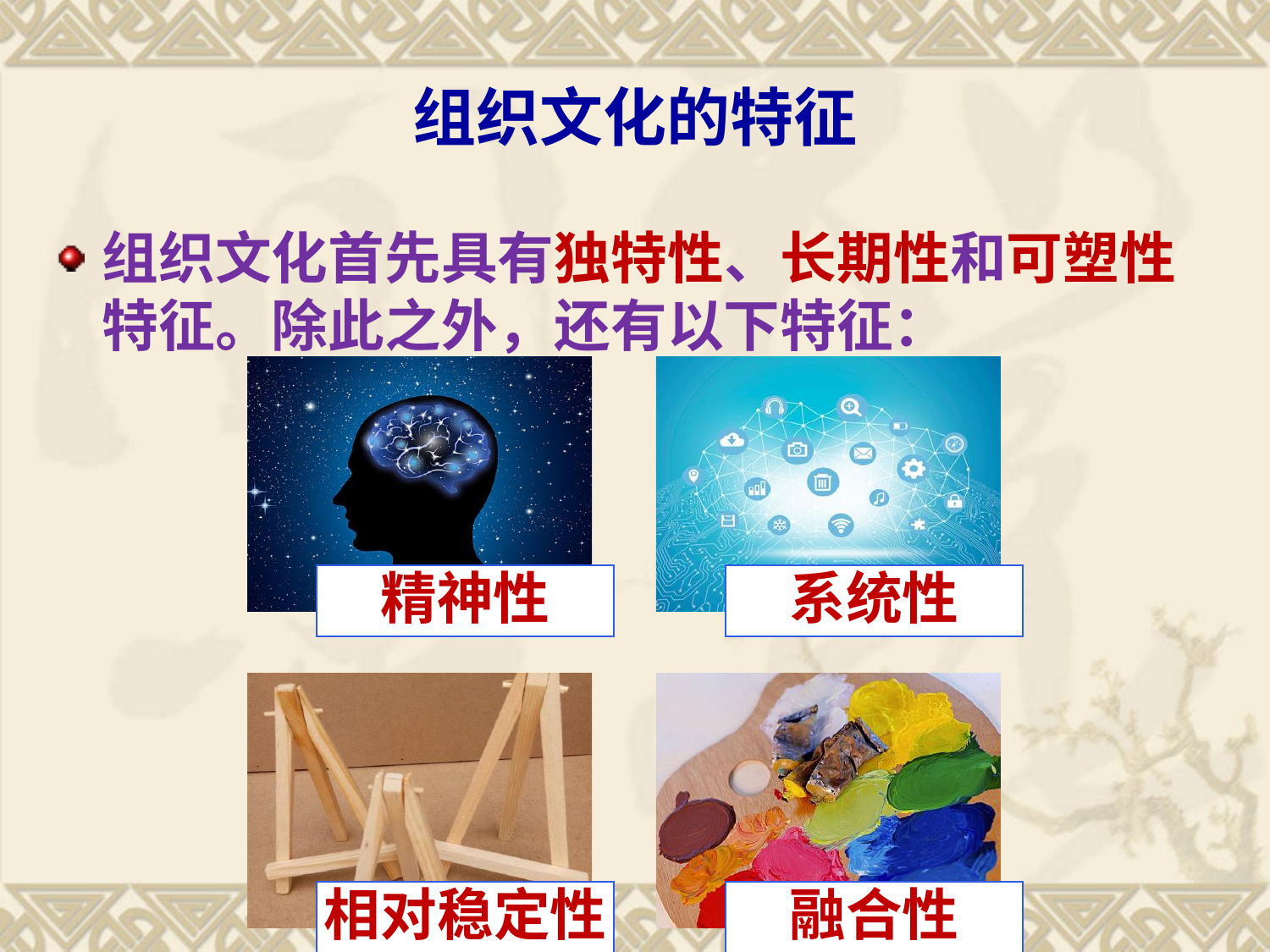

# 组织文化的特征
组织文化首先具有独特性、长期性和可塑性特征。除此之外，还有以下特征：

精神性
系统性
相对稳定性
融合性